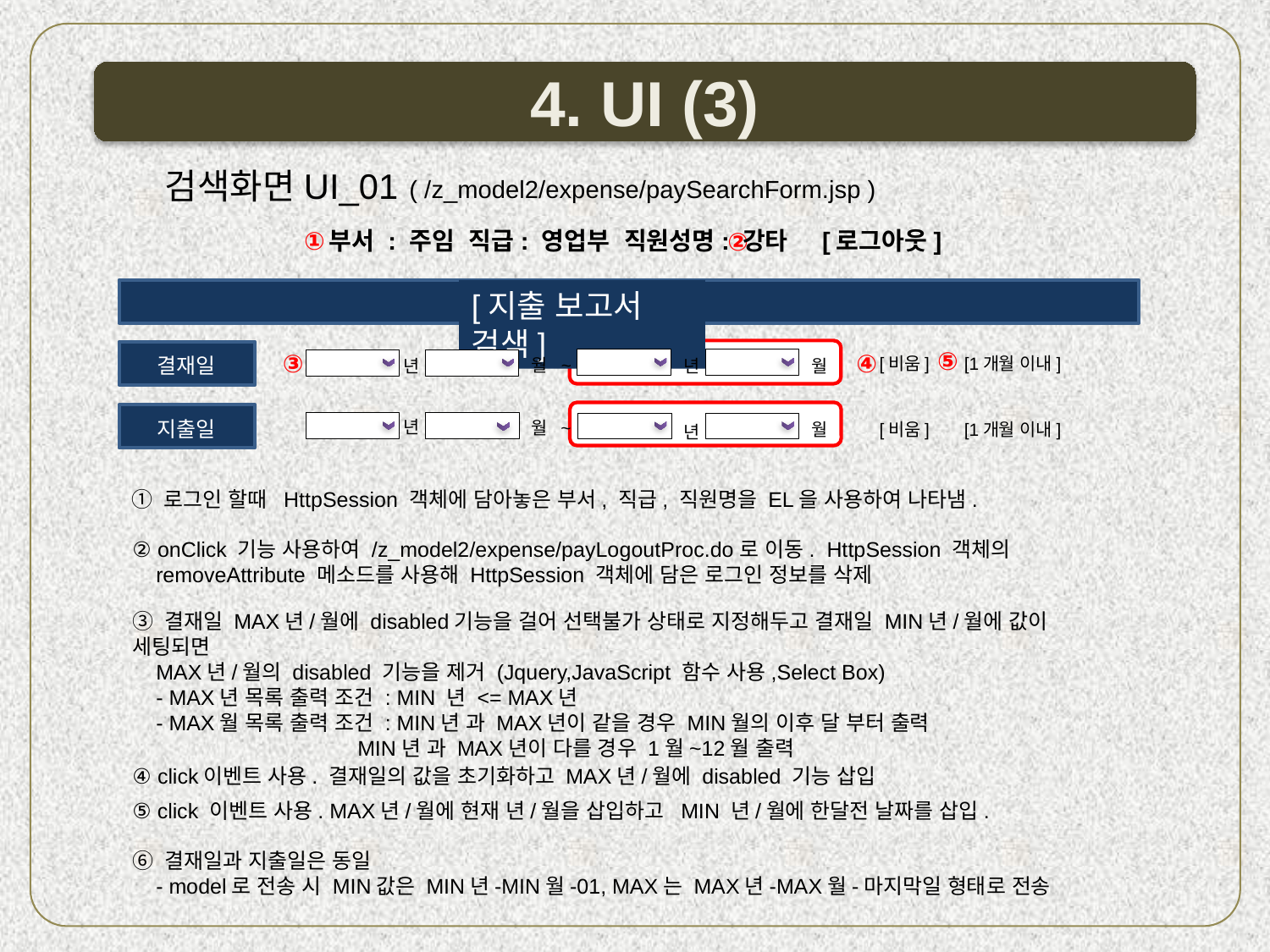

4. UI (3)
검색화면UI_01
( /z_model2/expense/paySearchForm.jsp )
  	부서 : 주임  직급: 영업부  직원성명: 강타    [로그아웃]
①
②

[지출 보고서 검색]
⑤

③
④
[비움]
[1개월 이내]
결재일
월  ~
년
년

월

지출일
년
월  ~
월
[비움]
[1개월 이내]

년

① 로그인 할때  HttpSession 객체에 담아놓은 부서, 직급, 직원명을 EL을 사용하여 나타냄.
② onClick 기능 사용하여 /z_model2/expense/payLogoutProc.do로 이동.  HttpSession 객체의
    removeAttribute 메소드를 사용해 HttpSession 객체에 담은 로그인 정보를 삭제
③ 결재일 MAX년/월에 disabled기능을 걸어 선택불가 상태로 지정해두고 결재일 MIN년/월에 값이 세팅되면
    MAX년/월의 disabled 기능을 제거 (Jquery,JavaScript 함수 사용,Select Box)
    - MAX년 목록 출력 조건 : MIN 년 <= MAX년
    - MAX월 목록 출력 조건 : MIN년 과 MAX년이 같을 경우 MIN월의 이후 달 부터 출력
                                      MIN년 과 MAX년이 다를 경우 1월~12월 출력
④ click이벤트 사용. 결재일의 값을 초기화하고 MAX년/월에 disabled 기능 삽입
⑤ click 이벤트 사용. MAX년/월에 현재 년/월을 삽입하고  MIN 년/월에 한달전 날짜를 삽입.
⑥ 결재일과 지출일은 동일
    - model로 전송 시 MIN값은 MIN년-MIN월-01, MAX는 MAX년-MAX월-마지막일 형태로 전송